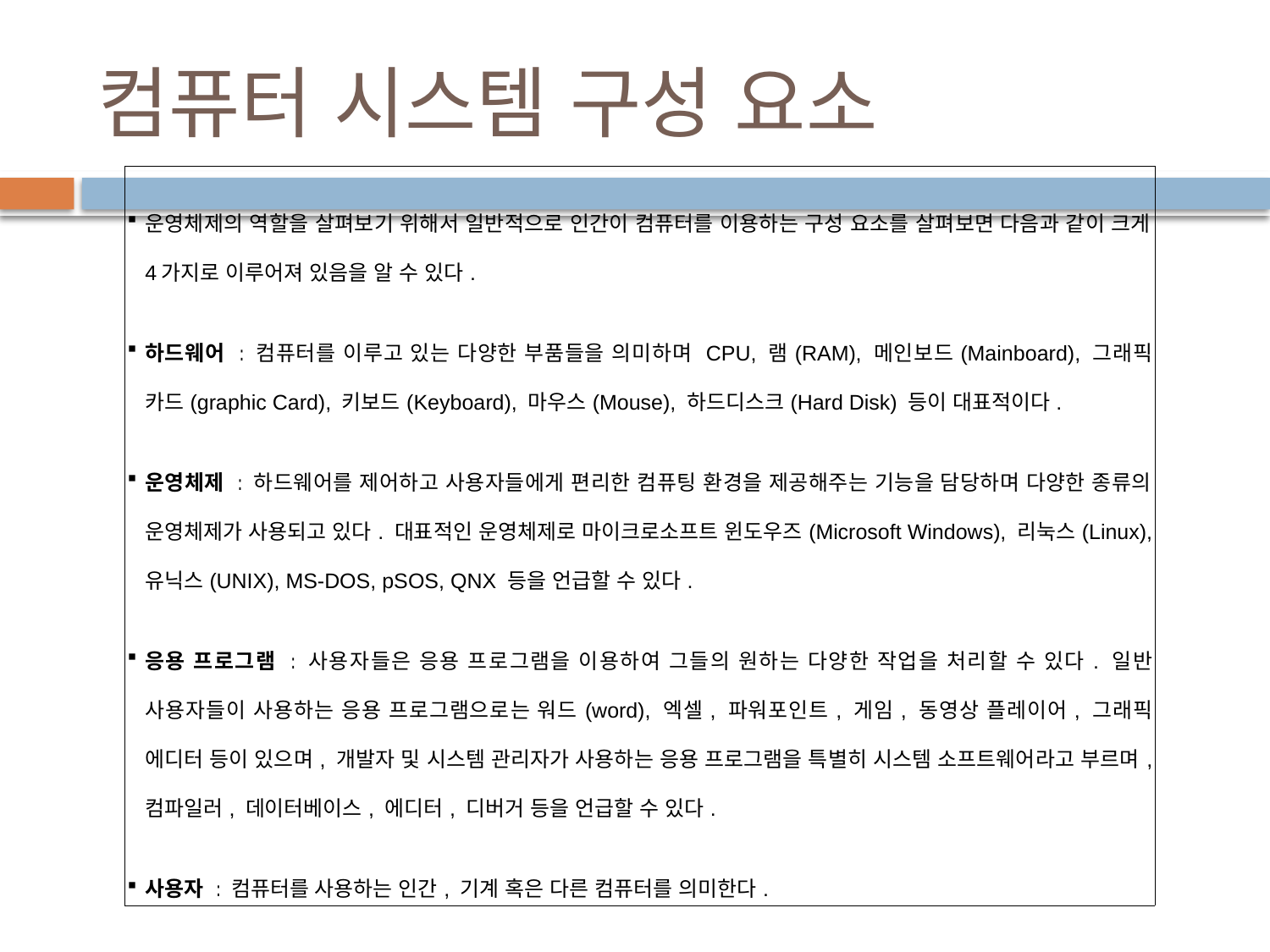

# 컴퓨터 시스템 구성 요소
| 운영체제의 역할을 살펴보기 위해서 일반적으로 인간이 컴퓨터를 이용하는 구성 요소를 살펴보면 다음과 같이 크게 4가지로 이루어져 있음을 알 수 있다. 하드웨어 : 컴퓨터를 이루고 있는 다양한 부품들을 의미하며 CPU, 램(RAM), 메인보드(Mainboard), 그래픽 카드(graphic Card), 키보드(Keyboard), 마우스(Mouse), 하드디스크(Hard Disk) 등이 대표적이다. 운영체제 : 하드웨어를 제어하고 사용자들에게 편리한 컴퓨팅 환경을 제공해주는 기능을 담당하며 다양한 종류의 운영체제가 사용되고 있다. 대표적인 운영체제로 마이크로소프트 윈도우즈(Microsoft Windows), 리눅스(Linux), 유닉스(UNIX), MS-DOS, pSOS, QNX 등을 언급할 수 있다. 응용 프로그램 : 사용자들은 응용 프로그램을 이용하여 그들의 원하는 다양한 작업을 처리할 수 있다. 일반 사용자들이 사용하는 응용 프로그램으로는 워드(word), 엑셀, 파워포인트, 게임, 동영상 플레이어, 그래픽 에디터 등이 있으며, 개발자 및 시스템 관리자가 사용하는 응용 프로그램을 특별히 시스템 소프트웨어라고 부르며, 컴파일러, 데이터베이스, 에디터, 디버거 등을 언급할 수 있다. 사용자 : 컴퓨터를 사용하는 인간, 기계 혹은 다른 컴퓨터를 의미한다. |
| --- |